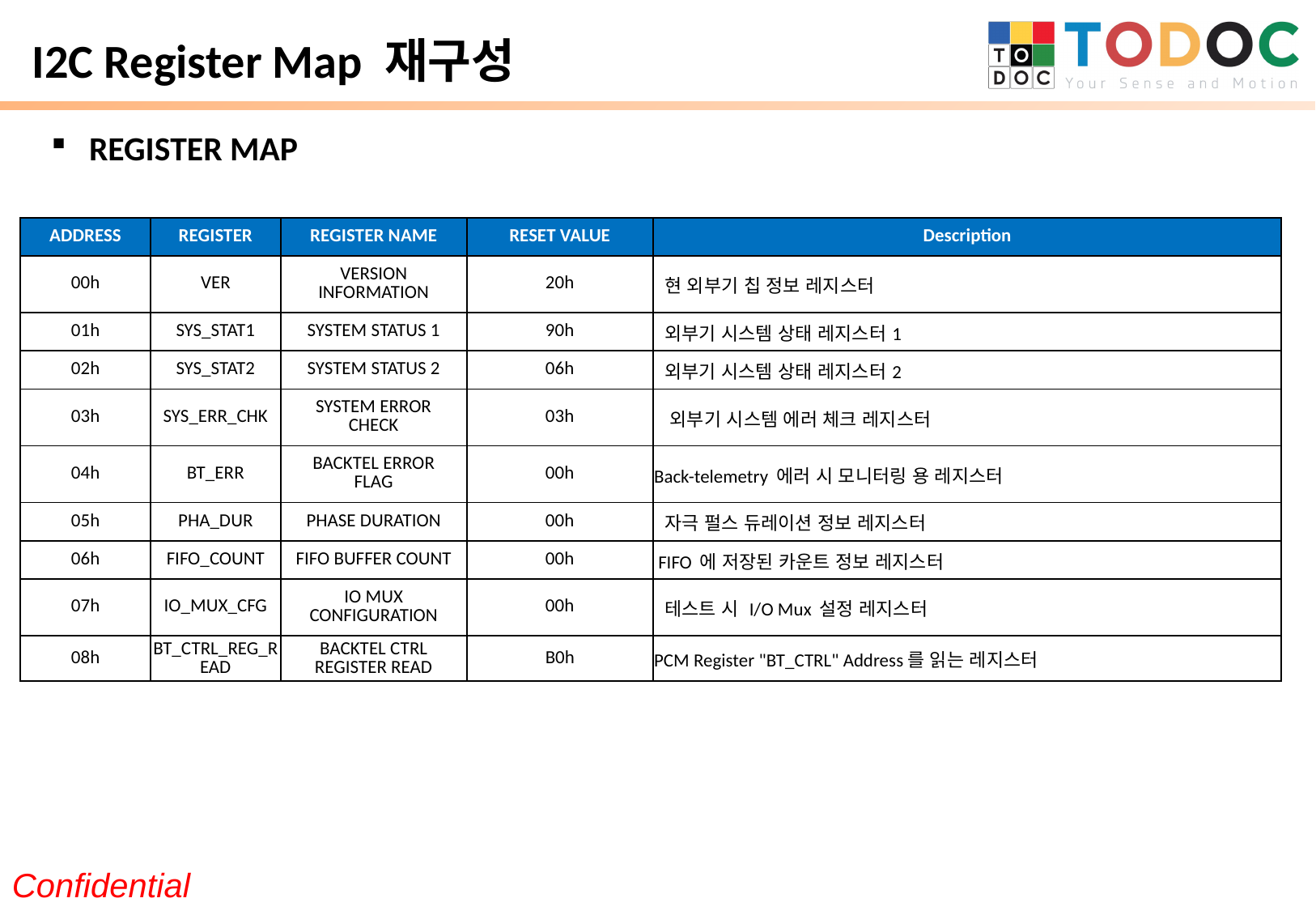

# I2C Register Map 재구성
REGISTER MAP
| ADDRESS | REGISTER | REGISTER NAME | RESET VALUE | Description |
| --- | --- | --- | --- | --- |
| 00h | VER | VERSION INFORMATION | 20h | 현 외부기 칩 정보 레지스터 |
| 01h | SYS\_STAT1 | SYSTEM STATUS 1 | 90h | 외부기 시스템 상태 레지스터1 |
| 02h | SYS\_STAT2 | SYSTEM STATUS 2 | 06h | 외부기 시스템 상태 레지스터2 |
| 03h | SYS\_ERR\_CHK | SYSTEM ERROR CHECK | 03h | 외부기 시스템 에러 체크 레지스터 |
| 04h | BT\_ERR | BACKTEL ERROR FLAG | 00h | Back-telemetry 에러 시 모니터링 용 레지스터 |
| 05h | PHA\_DUR | PHASE DURATION | 00h | 자극 펄스 듀레이션 정보 레지스터 |
| 06h | FIFO\_COUNT | FIFO BUFFER COUNT | 00h | FIFO 에 저장된 카운트 정보 레지스터 |
| 07h | IO\_MUX\_CFG | IO MUX CONFIGURATION | 00h | 테스트 시 I/O Mux 설정 레지스터 |
| 08h | BT\_CTRL\_REG\_READ | BACKTEL CTRL REGISTER READ | B0h | PCM Register "BT\_CTRL" Address를 읽는 레지스터 |